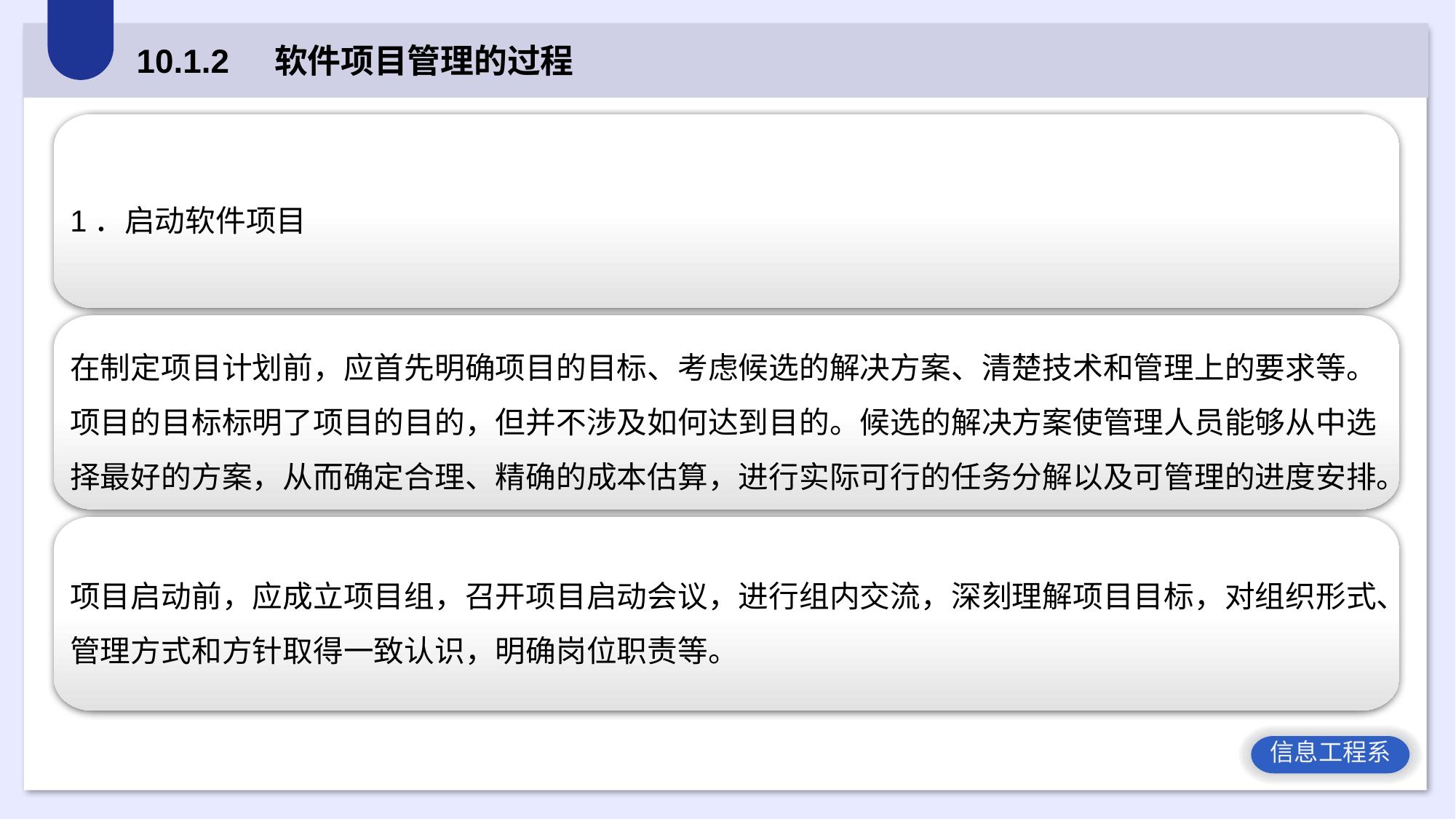

10.1.2    软件项目管理的过程
1．启动软件项目
在制定项目计划前，应首先明确项目的目标、考虑候选的解决方案、清楚技术和管理上的要求等。项目的目标标明了项目的目的，但并不涉及如何达到目的。候选的解决方案使管理人员能够从中选择最好的方案，从而确定合理、精确的成本估算，进行实际可行的任务分解以及可管理的进度安排。
项目启动前，应成立项目组，召开项目启动会议，进行组内交流，深刻理解项目目标，对组织形式、管理方式和方针取得一致认识，明确岗位职责等。